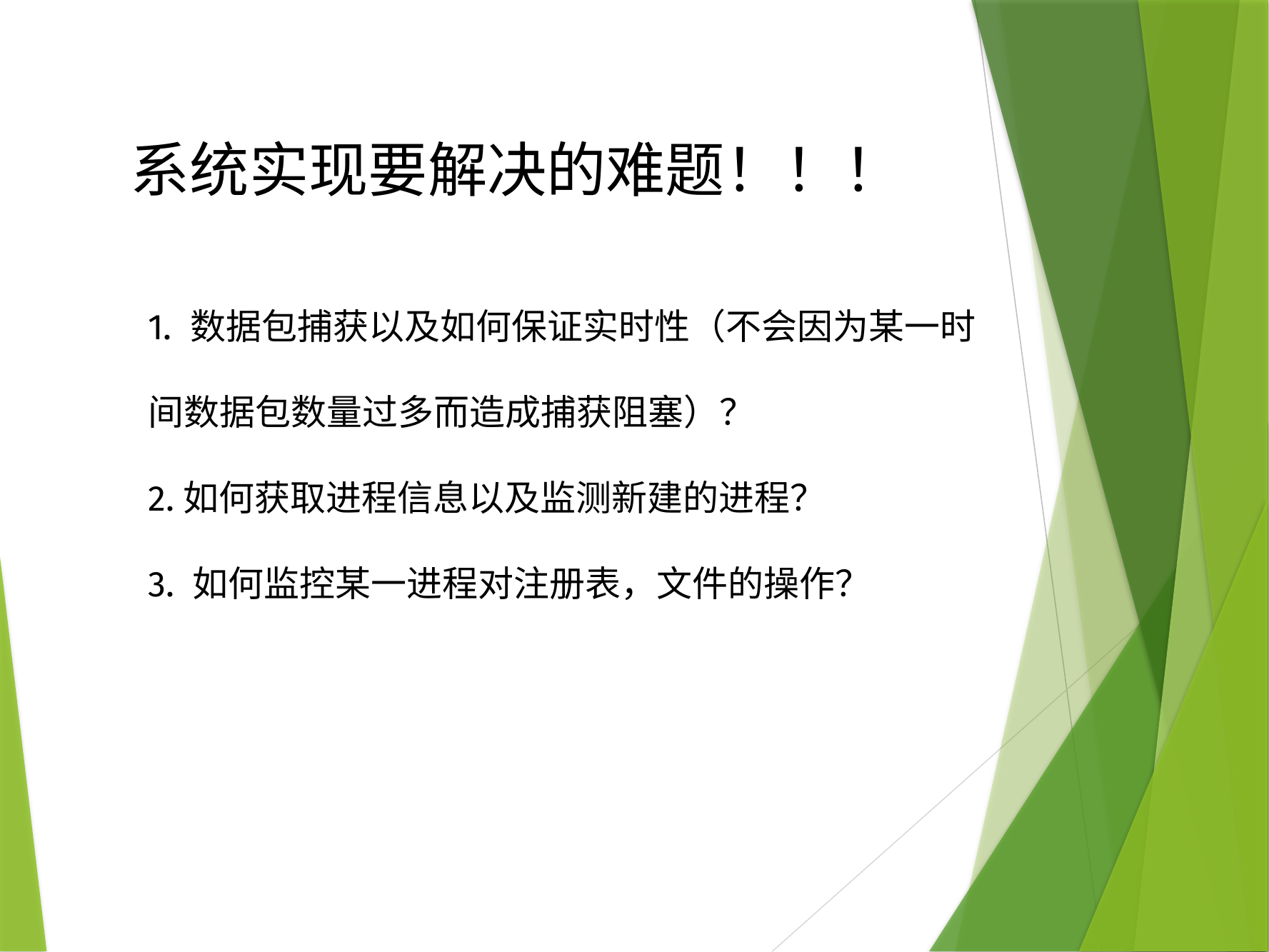

系统实现要解决的难题！！！
1. 数据包捕获以及如何保证实时性（不会因为某一时间数据包数量过多而造成捕获阻塞）？
2.如何获取进程信息以及监测新建的进程？
3. 如何监控某一进程对注册表，文件的操作？